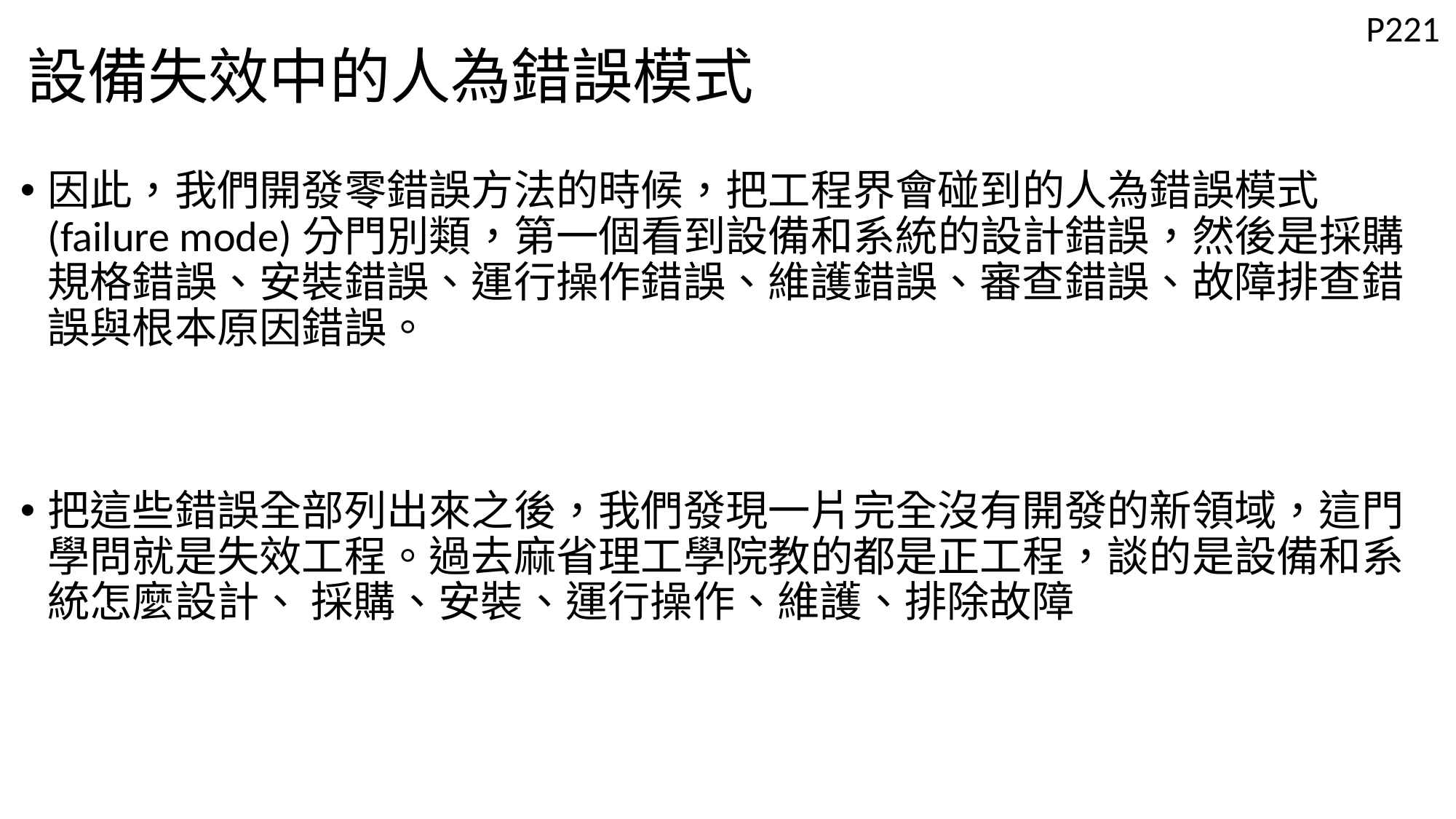

# 設備失效中的人為錯誤模式
P221
因此，我們開發零錯誤方法的時候，把工程界會碰到的人為錯誤模式 (failure mode)分門別類，第一個看到設備和系統的設計錯誤，然後是採購規格錯誤、安裝錯誤、運行操作錯誤、維護錯誤、審查錯誤、故障排查錯誤與根本原因錯誤。

把這些錯誤全部列出來之後，我們發現一片完全沒有開發的新領域，這門學問就是失效工程。過去麻省理工學院教的都是正工程，談的是設備和系統怎麼設計、 採購、安裝、運行操作、維護、排除故障